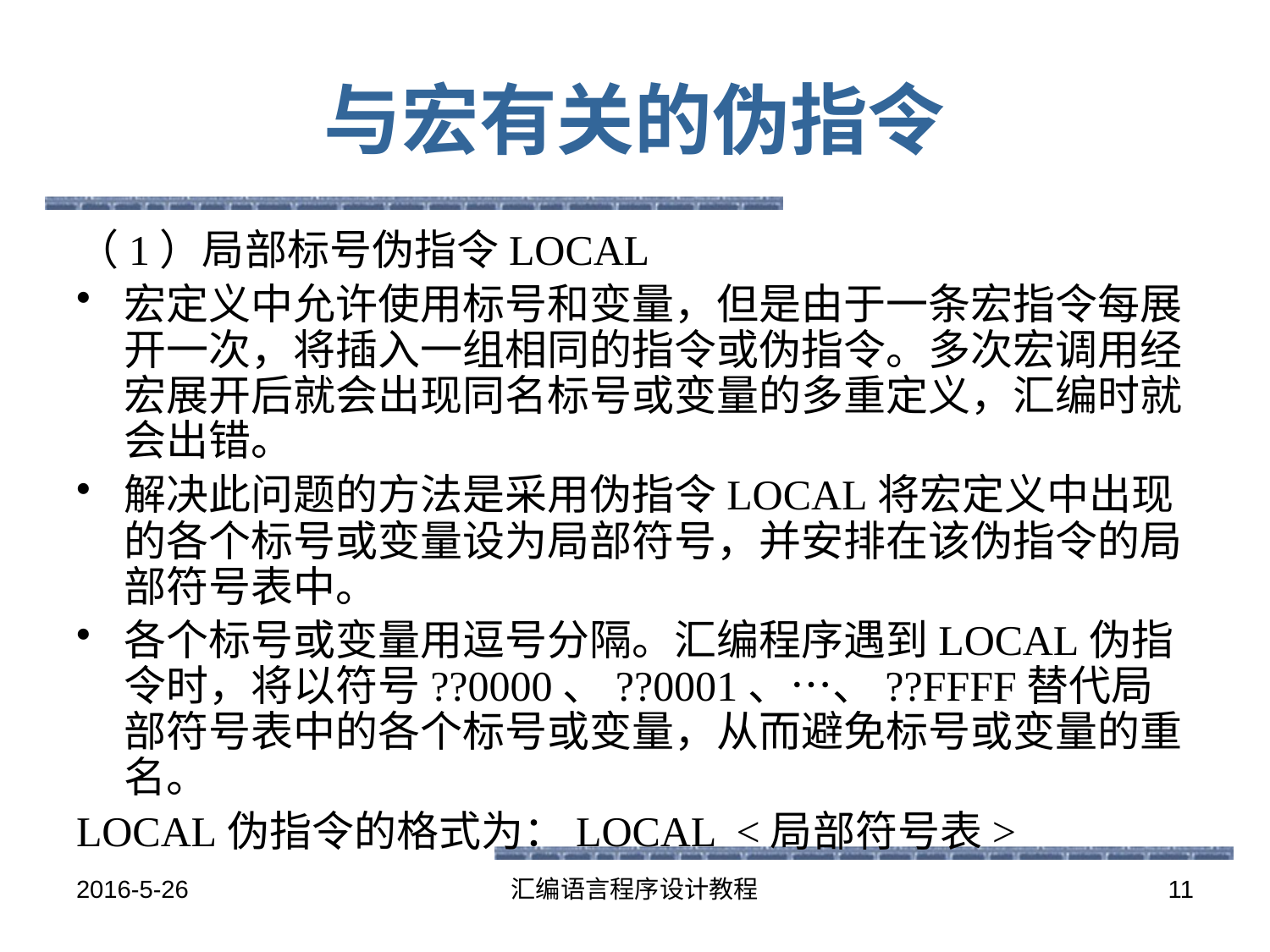

# 与宏有关的伪指令
（1）局部标号伪指令LOCAL
宏定义中允许使用标号和变量，但是由于一条宏指令每展开一次，将插入一组相同的指令或伪指令。多次宏调用经宏展开后就会出现同名标号或变量的多重定义，汇编时就会出错。
解决此问题的方法是采用伪指令LOCAL将宏定义中出现的各个标号或变量设为局部符号，并安排在该伪指令的局部符号表中。
各个标号或变量用逗号分隔。汇编程序遇到LOCAL伪指令时，将以符号??0000、??0001、…、??FFFF替代局部符号表中的各个标号或变量，从而避免标号或变量的重名。
LOCAL伪指令的格式为：LOCAL  <局部符号表>
2016-5-26
汇编语言程序设计教程
11